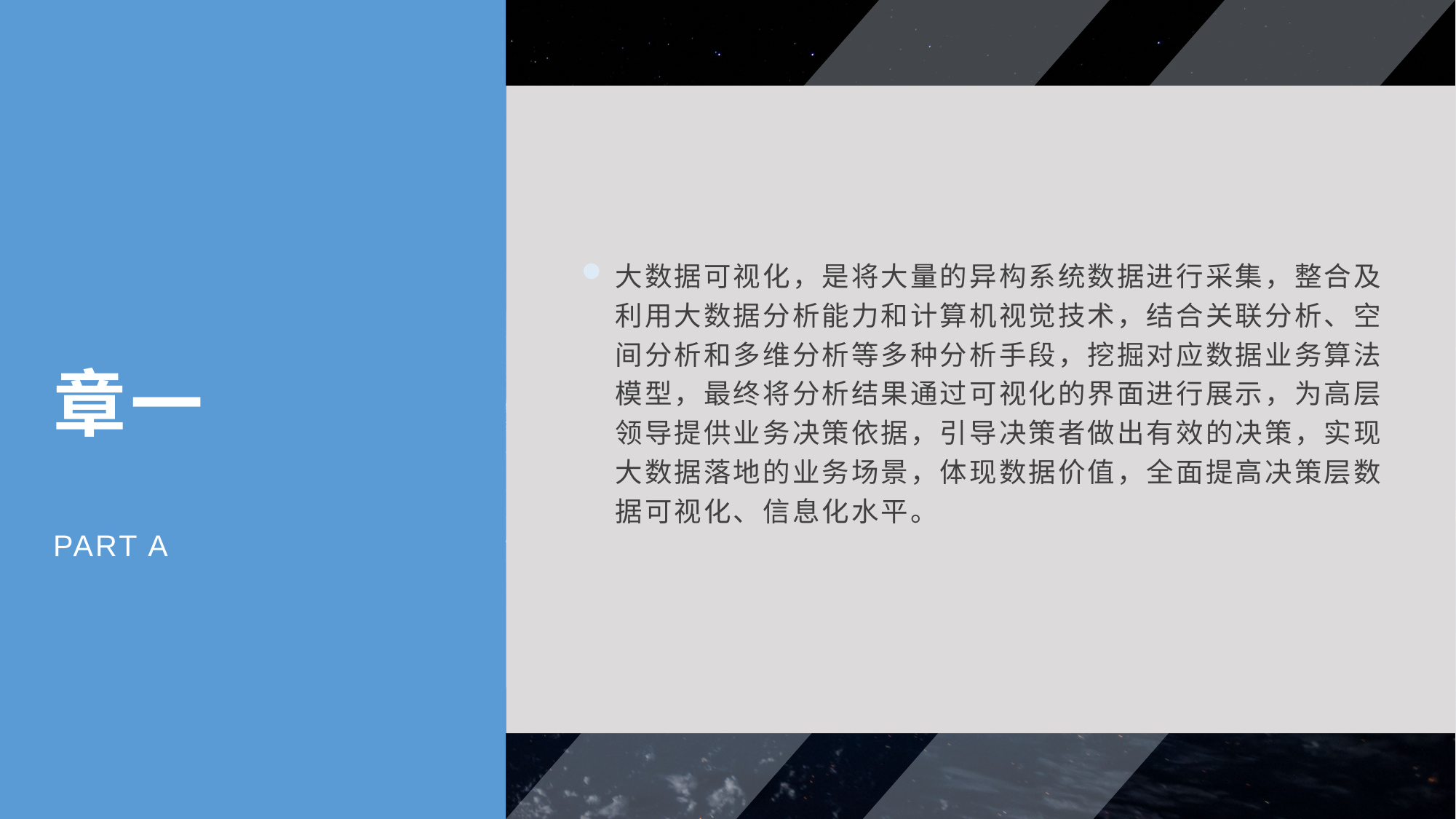

大数据可视化，是将大量的异构系统数据进行采集，整合及利用大数据分析能力和计算机视觉技术，结合关联分析、空间分析和多维分析等多种分析手段，挖掘对应数据业务算法模型，最终将分析结果通过可视化的界面进行展示，为高层领导提供业务决策依据，引导决策者做出有效的决策，实现大数据落地的业务场景，体现数据价值，全面提高决策层数据可视化、信息化水平。

章一
PART A